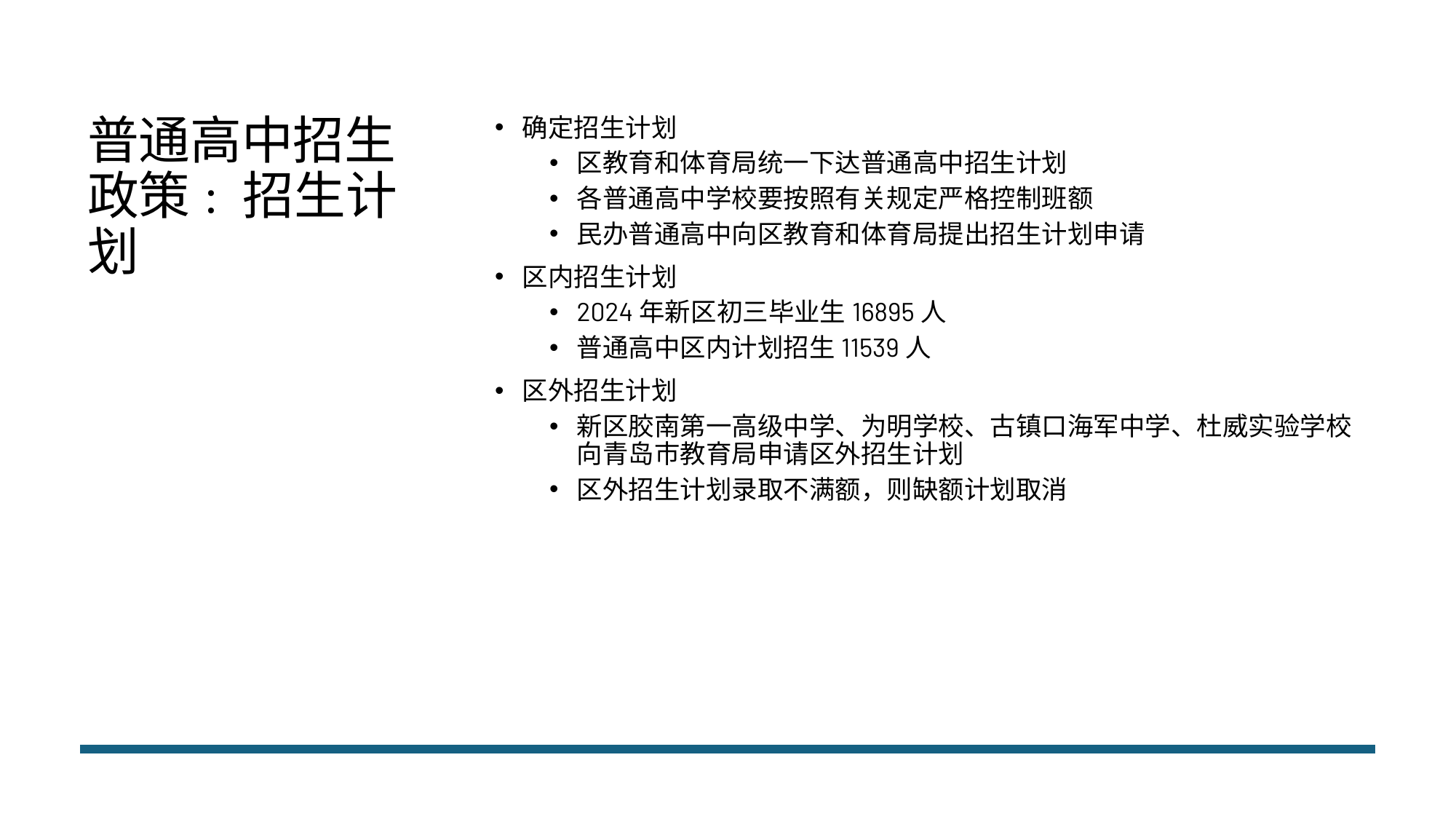

# 普通高中招生政策: 招生计划
确定招生计划
区教育和体育局统一下达普通高中招生计划
各普通高中学校要按照有关规定严格控制班额
民办普通高中向区教育和体育局提出招生计划申请
区内招生计划
2024年新区初三毕业生16895人
普通高中区内计划招生11539人
区外招生计划
新区胶南第一高级中学、为明学校、古镇口海军中学、杜威实验学校向青岛市教育局申请区外招生计划
区外招生计划录取不满额，则缺额计划取消